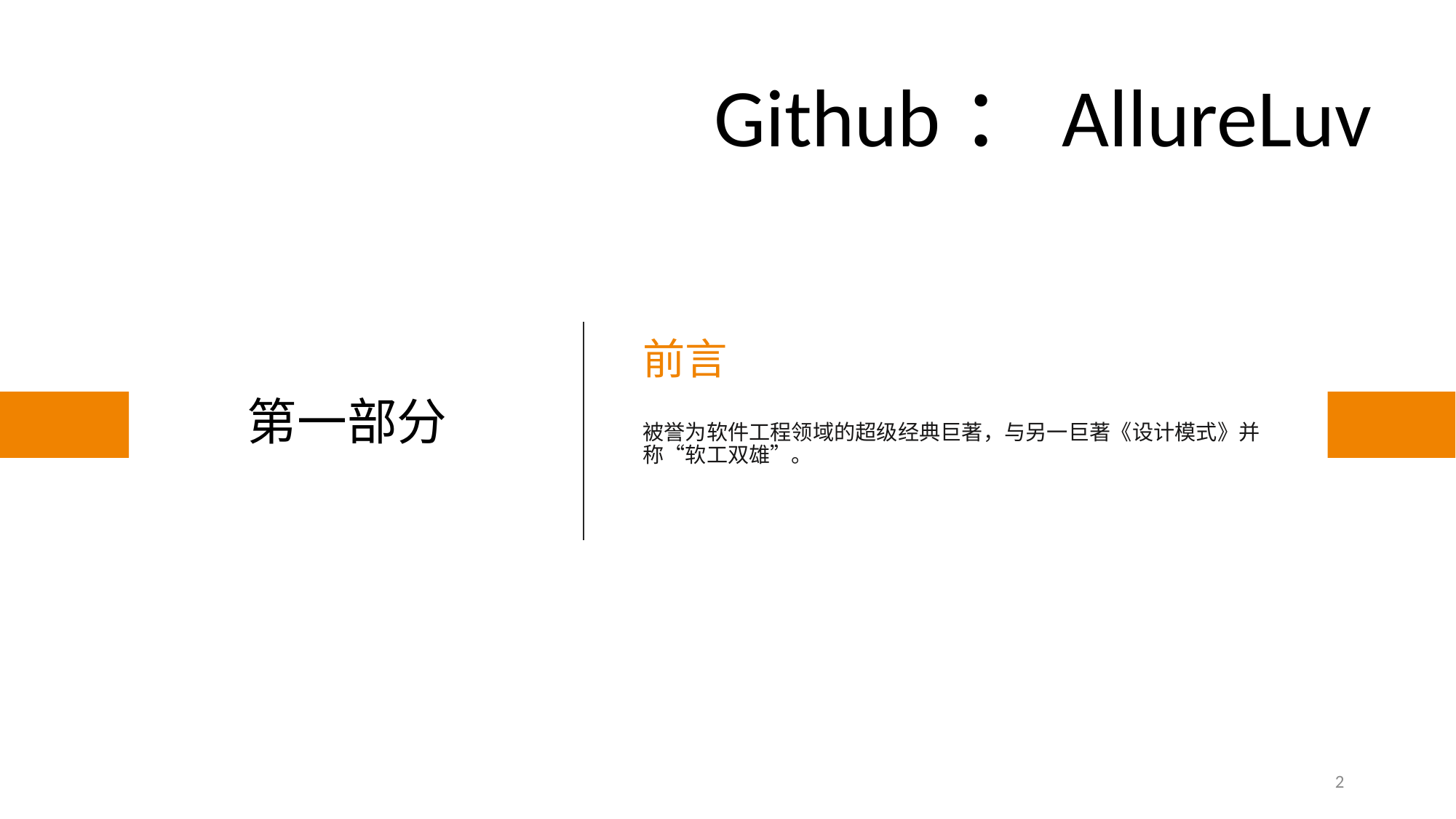

前言
第一部分
被誉为软件工程领域的超级经典巨著，与另一巨著《设计模式》并称“软工双雄”。
2